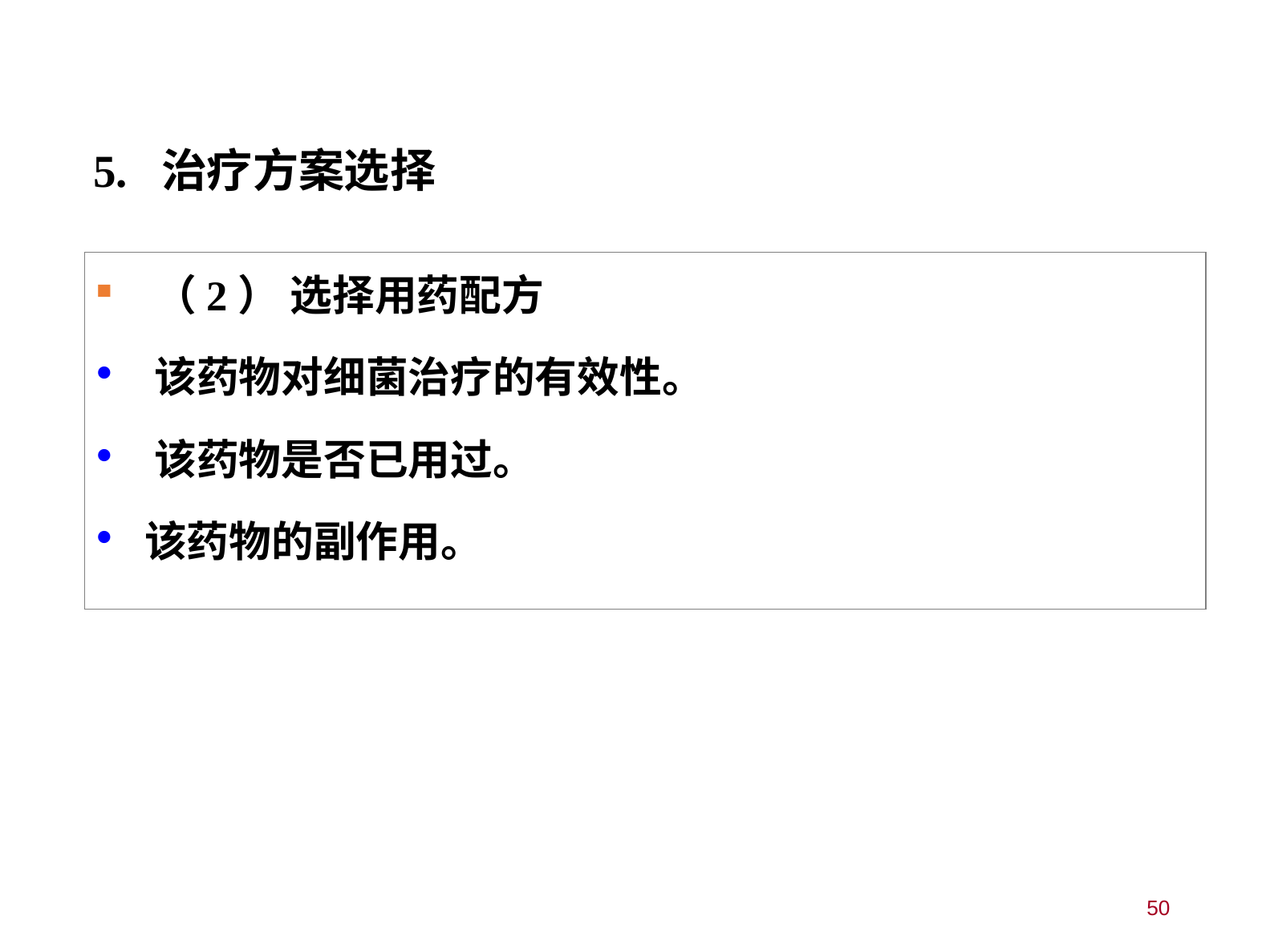

5.  治疗方案选择
  （2） 选择用药配方
  该药物对细菌治疗的有效性。
  该药物是否已用过。
 该药物的副作用。

50